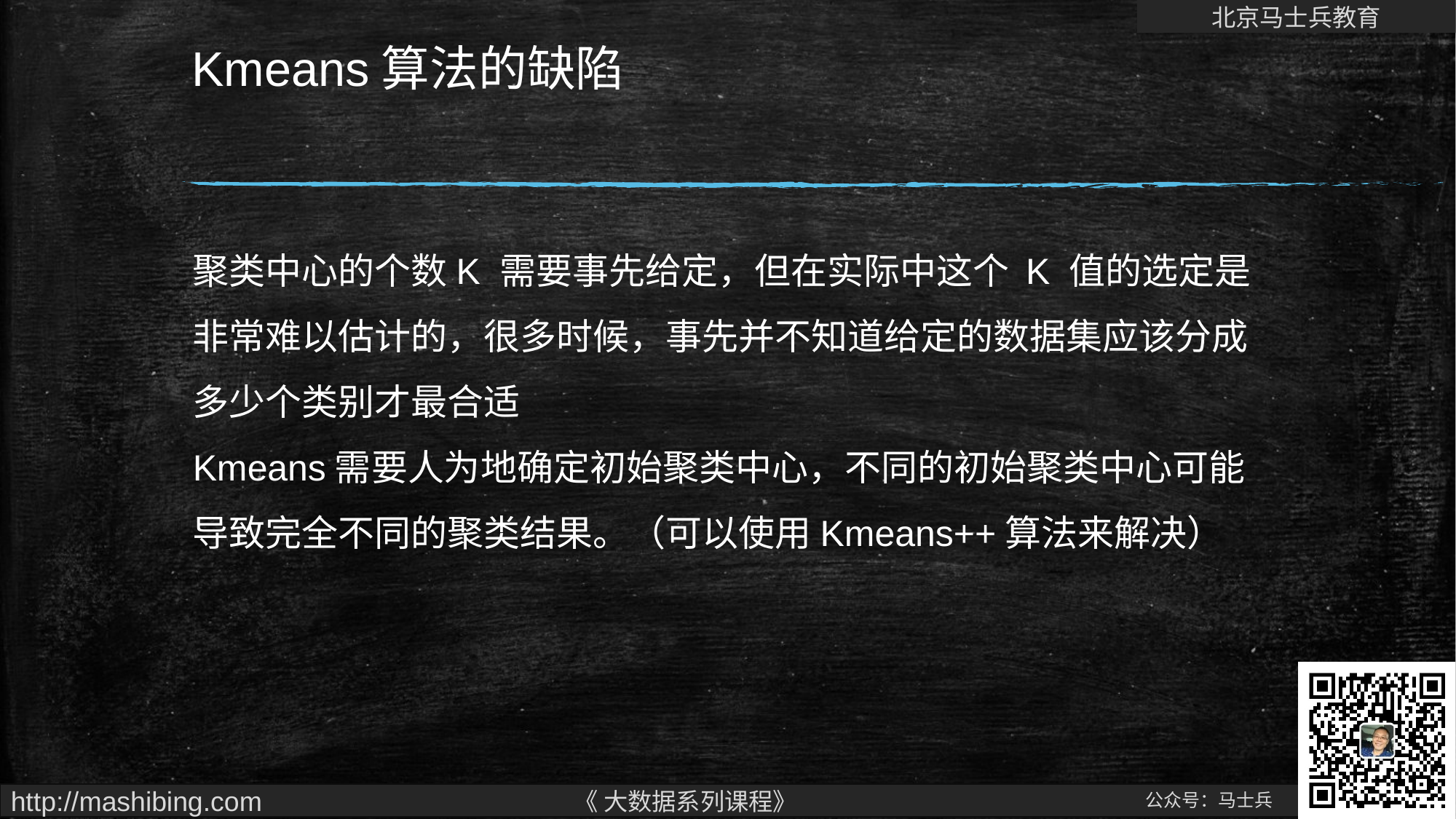

聚类中心的个数K 需要事先给定，但在实际中这个 K 值的选定是非常难以估计的，很多时候，事先并不知道给定的数据集应该分成多少个类别才最合适
Kmeans需要人为地确定初始聚类中心，不同的初始聚类中心可能导致完全不同的聚类结果。（可以使用Kmeans++算法来解决）

# Kmeans算法的缺陷